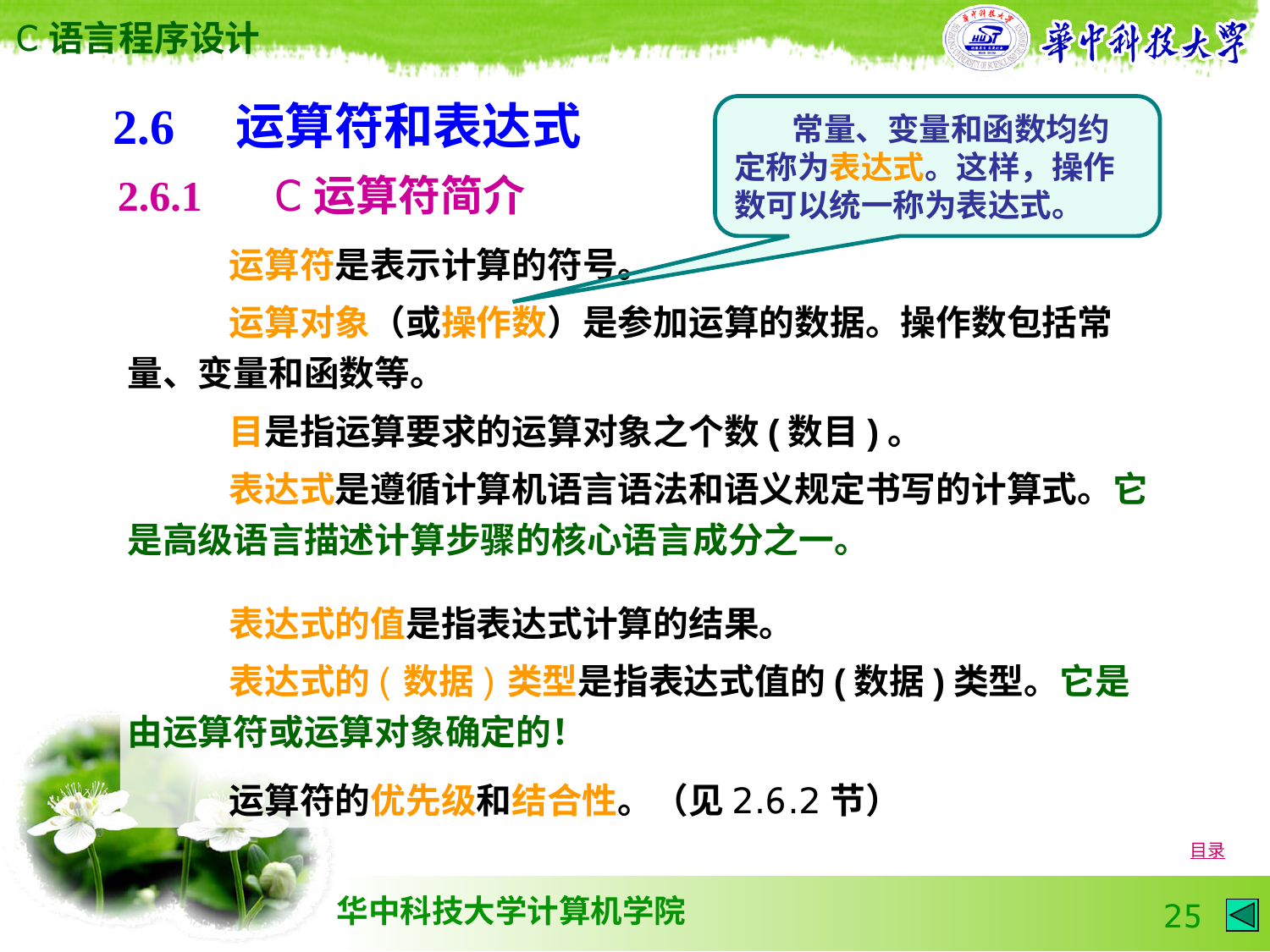

2.6　运算符和表达式
       常量、变量和函数均约定称为表达式。这样，操作数可以统一称为表达式。
2.6.1 　C运算符简介
       运算符是表示计算的符号。
       运算对象（或操作数）是参加运算的数据。操作数包括常量、变量和函数等。
       目是指运算要求的运算对象之个数(数目)。
       表达式是遵循计算机语言语法和语义规定书写的计算式。它是高级语言描述计算步骤的核心语言成分之一。
       表达式的值是指表达式计算的结果。
       表达式的(数据)类型是指表达式值的(数据)类型。它是由运算符或运算对象确定的！
       运算符的优先级和结合性。（见2.6.2节）

目录
25